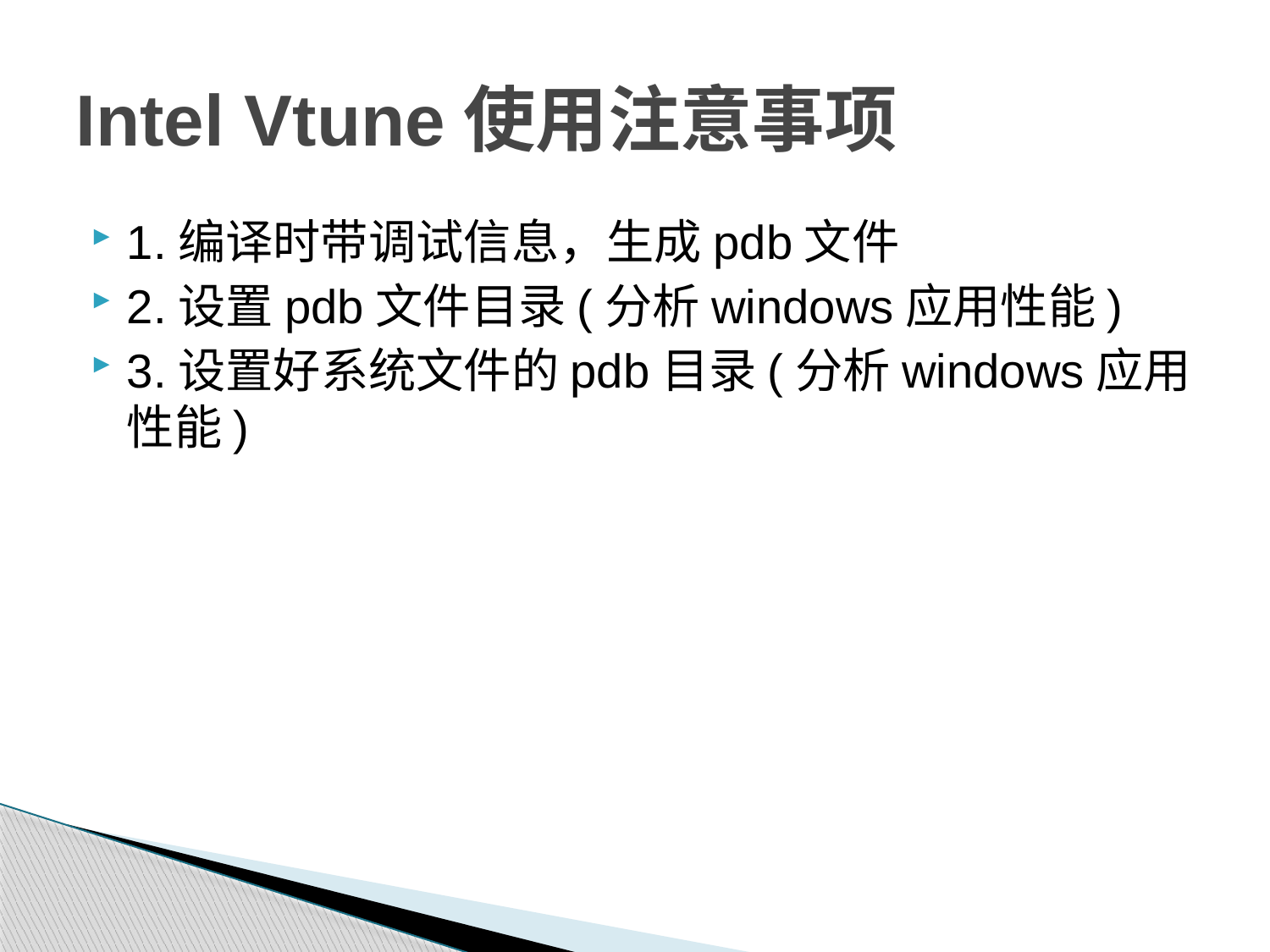

# Intel Vtune使用注意事项
1.编译时带调试信息，生成pdb文件
2.设置pdb文件目录(分析windows应用性能)
3.设置好系统文件的pdb目录(分析windows应用性能)